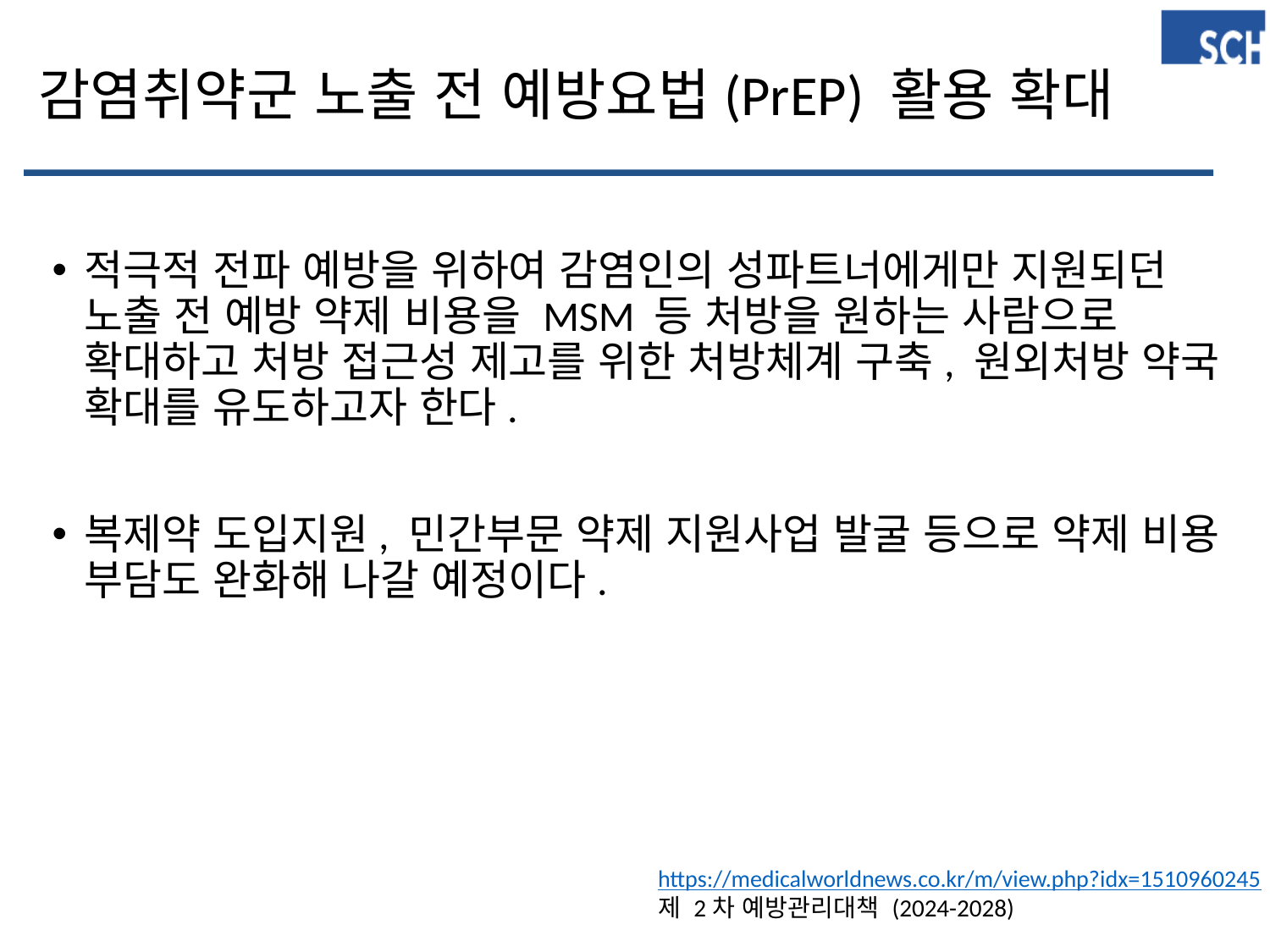

# 감염취약군 노출 전 예방요법(PrEP) 활용 확대
적극적 전파 예방을 위하여 감염인의 성파트너에게만 지원되던 노출 전 예방 약제 비용을 MSM 등 처방을 원하는 사람으로 확대하고 처방 접근성 제고를 위한 처방체계 구축, 원외처방 약국 확대를 유도하고자 한다.

복제약 도입지원, 민간부문 약제 지원사업 발굴 등으로 약제 비용 부담도 완화해 나갈 예정이다.

https://medicalworldnews.co.kr/m/view.php?idx=1510960245
제 2차 예방관리대책 (2024-2028)